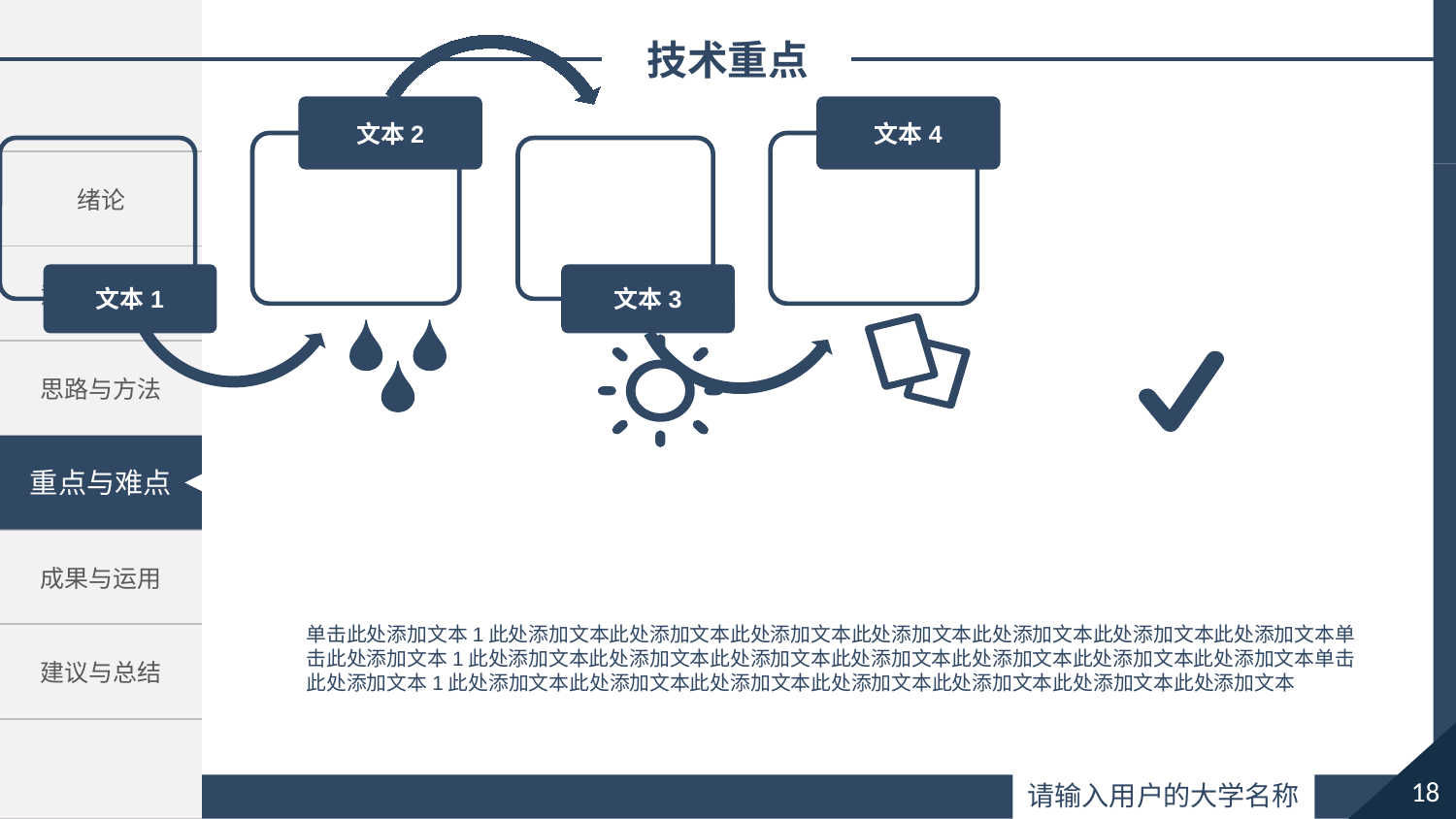

技术重点

文本1

文本2

文本3

文本4

单击此处添加文本1此处添加文本此处添加文本此处添加文本此处添加文本此处添加文本此处添加文本此处添加文本单击此处添加文本1此处添加文本此处添加文本此处添加文本此处添加文本此处添加文本此处添加文本此处添加文本单击此处添加文本1此处添加文本此处添加文本此处添加文本此处添加文本此处添加文本此处添加文本此处添加文本